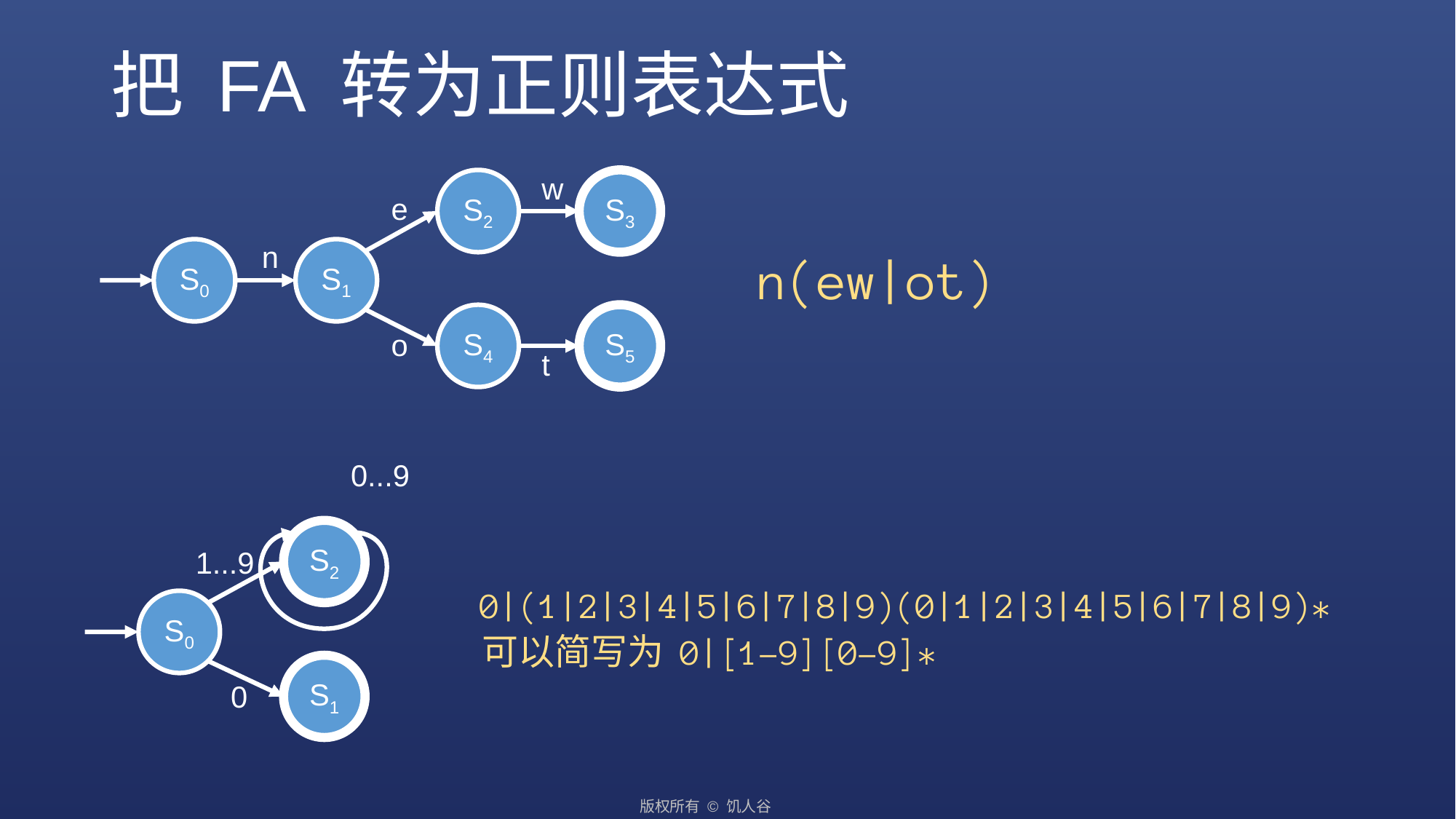

# 把 FA 转为正则表达式
w
S2
S3
e
n
S0
S1
S4
S5
o
t
n(ew|ot)
0...9
S2
1...9
S0
S1
0
0|(1|2|3|4|5|6|7|8|9)(0|1|2|3|4|5|6|7|8|9)*
可以简写为 0|[1-9][0-9]*